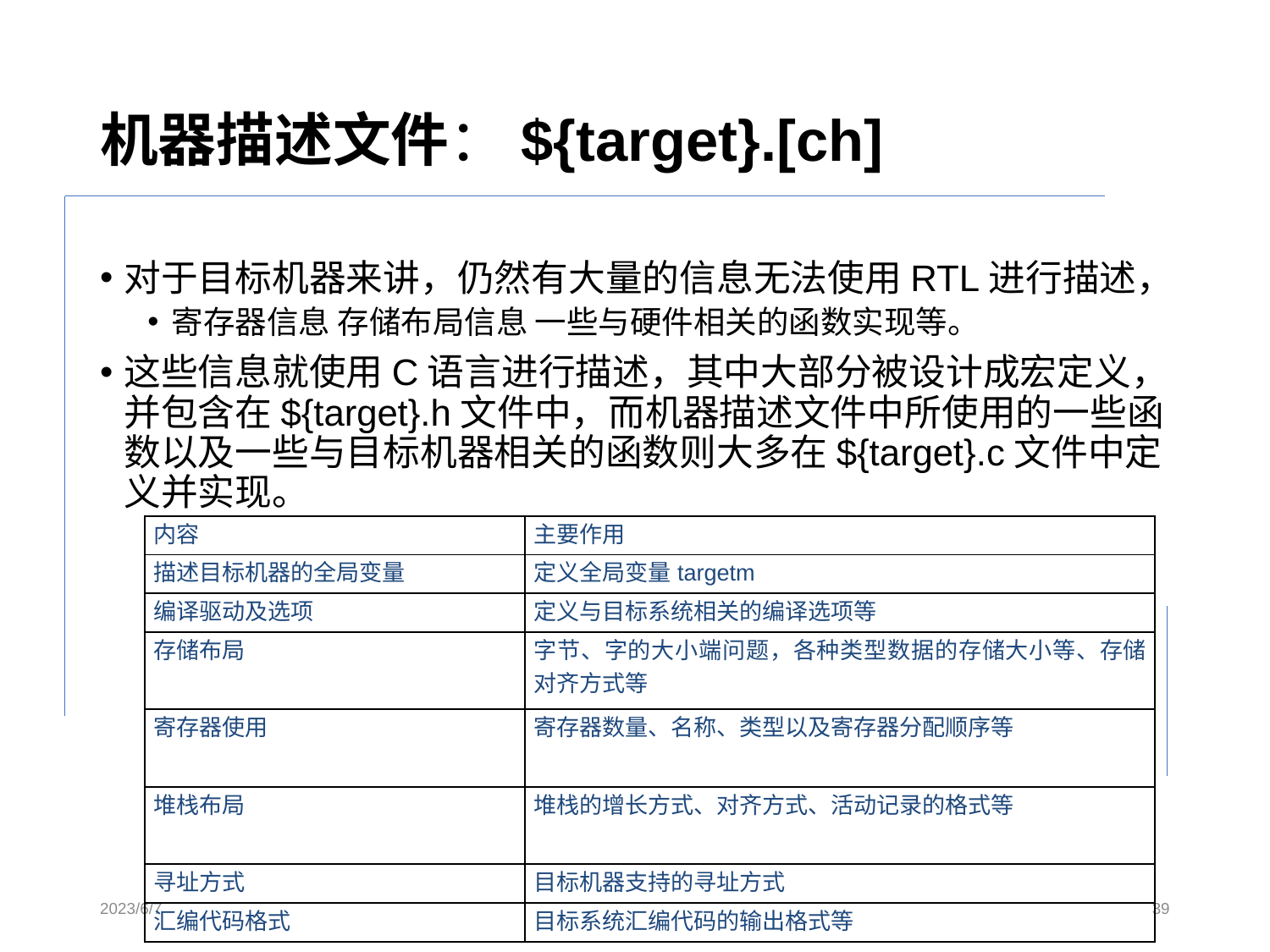

# 机器描述文件：${target}.[ch]
对于目标机器来讲，仍然有大量的信息无法使用RTL进行描述，
寄存器信息 存储布局信息 一些与硬件相关的函数实现等。
这些信息就使用C语言进行描述，其中大部分被设计成宏定义，并包含在${target}.h文件中，而机器描述文件中所使用的一些函数以及一些与目标机器相关的函数则大多在${target}.c文件中定义并实现。

| 内容 | 主要作用 |
| --- | --- |
| 描述目标机器的全局变量 | 定义全局变量targetm |
| 编译驱动及选项 | 定义与目标系统相关的编译选项等 |
| 存储布局 | 字节、字的大小端问题，各种类型数据的存储大小等、存储对齐方式等 |
| 寄存器使用 | 寄存器数量、名称、类型以及寄存器分配顺序等 |
| 堆栈布局 | 堆栈的增长方式、对齐方式、活动记录的格式等 |
| 寻址方式 | 目标机器支持的寻址方式 |
| 汇编代码格式 | 目标系统汇编代码的输出格式等 |
2023/6/7
39